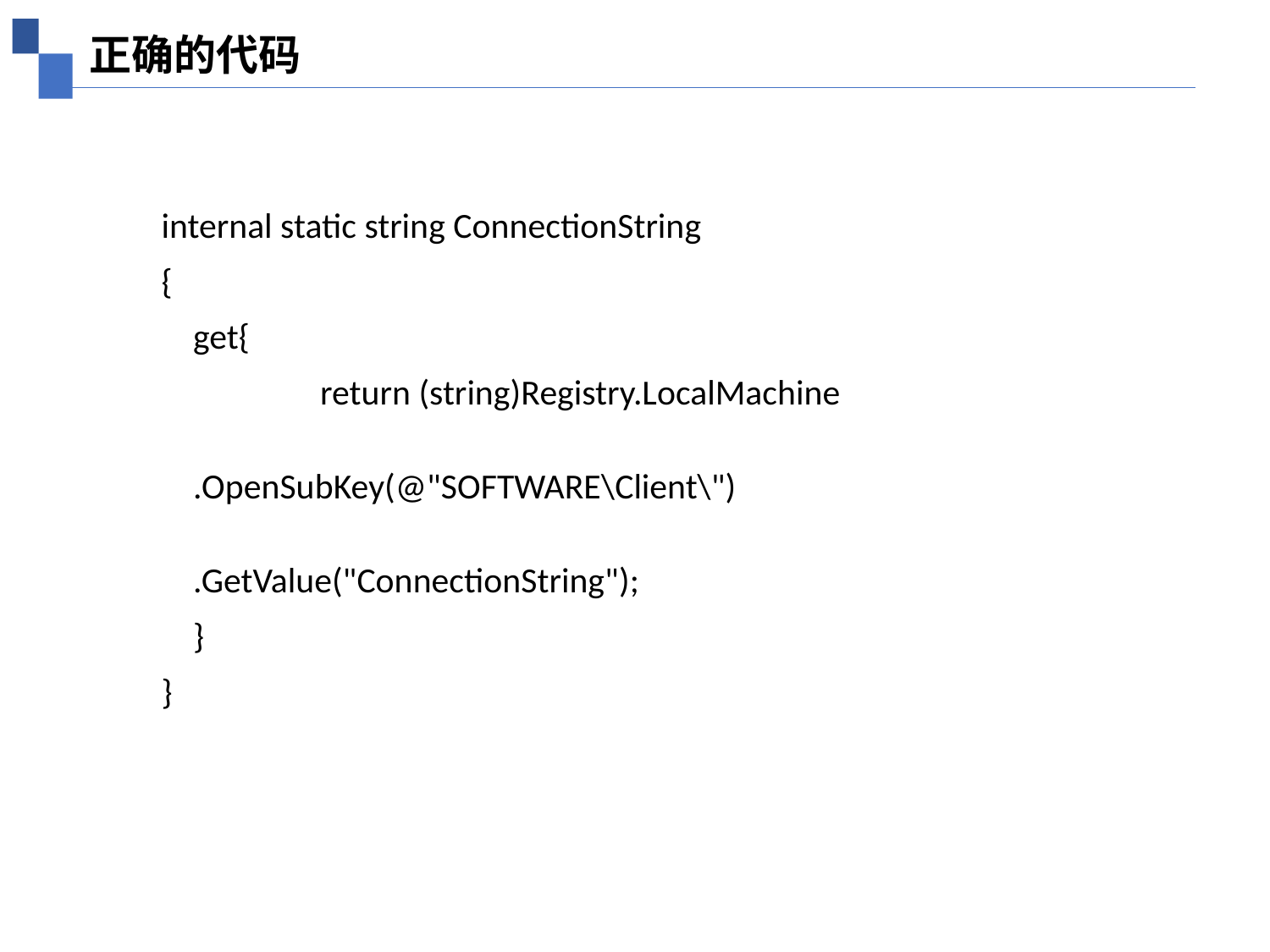

正确的代码
internal static string ConnectionString
{
	get{
		return (string)Registry.LocalMachine
				.OpenSubKey(@"SOFTWARE\Client\")
				.GetValue("ConnectionString");
	}
}
19